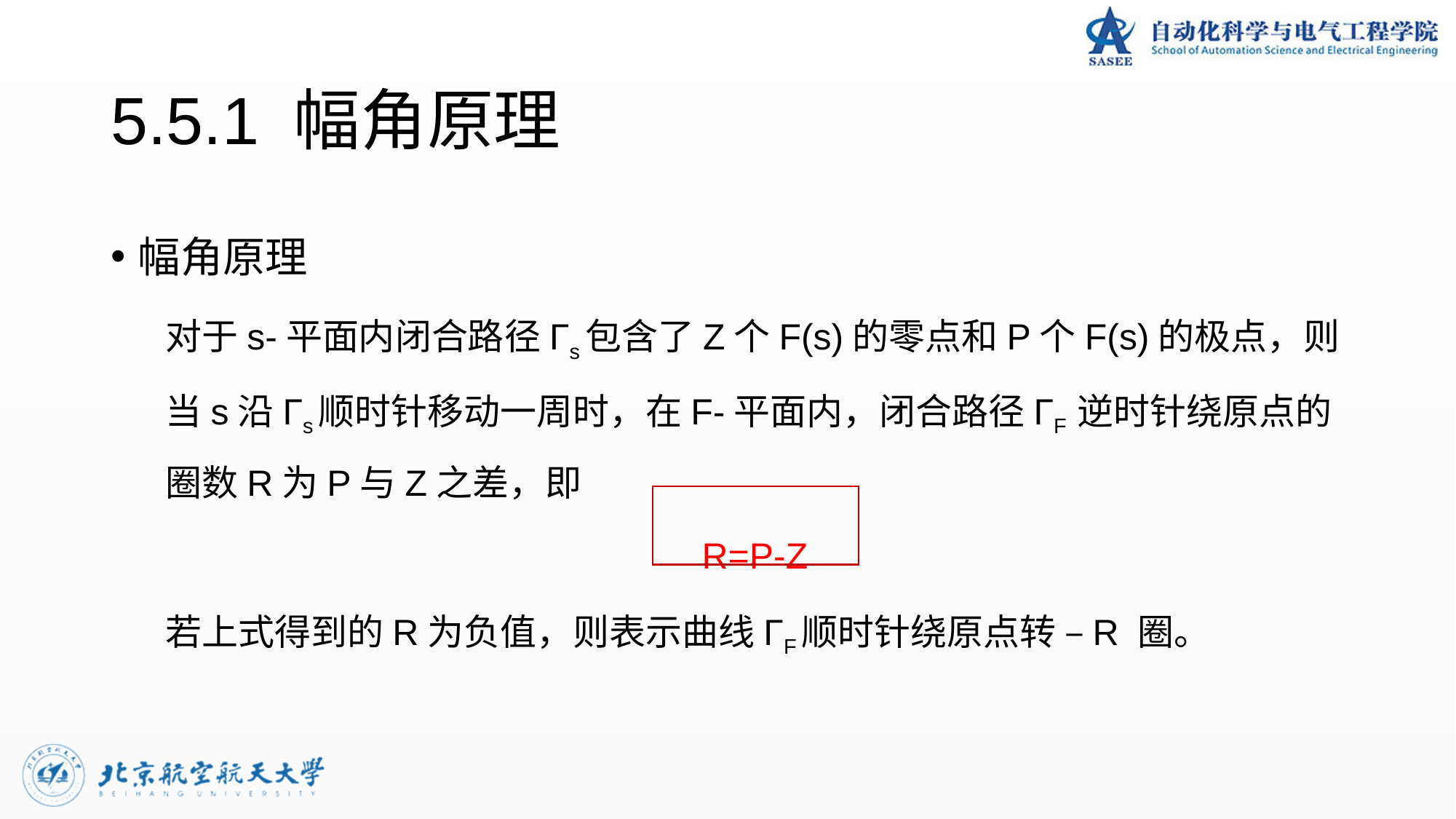

# 5.5.1 幅角原理
幅角原理
对于s-平面内闭合路径Γs包含了Z个F(s)的零点和P个F(s)的极点，则当s沿Γs顺时针移动一周时，在F-平面内，闭合路径ΓF 逆时针绕原点的圈数R为P与Z之差，即
R=P-Z
若上式得到的R为负值，则表示曲线ΓF顺时针绕原点转 –R 圈。